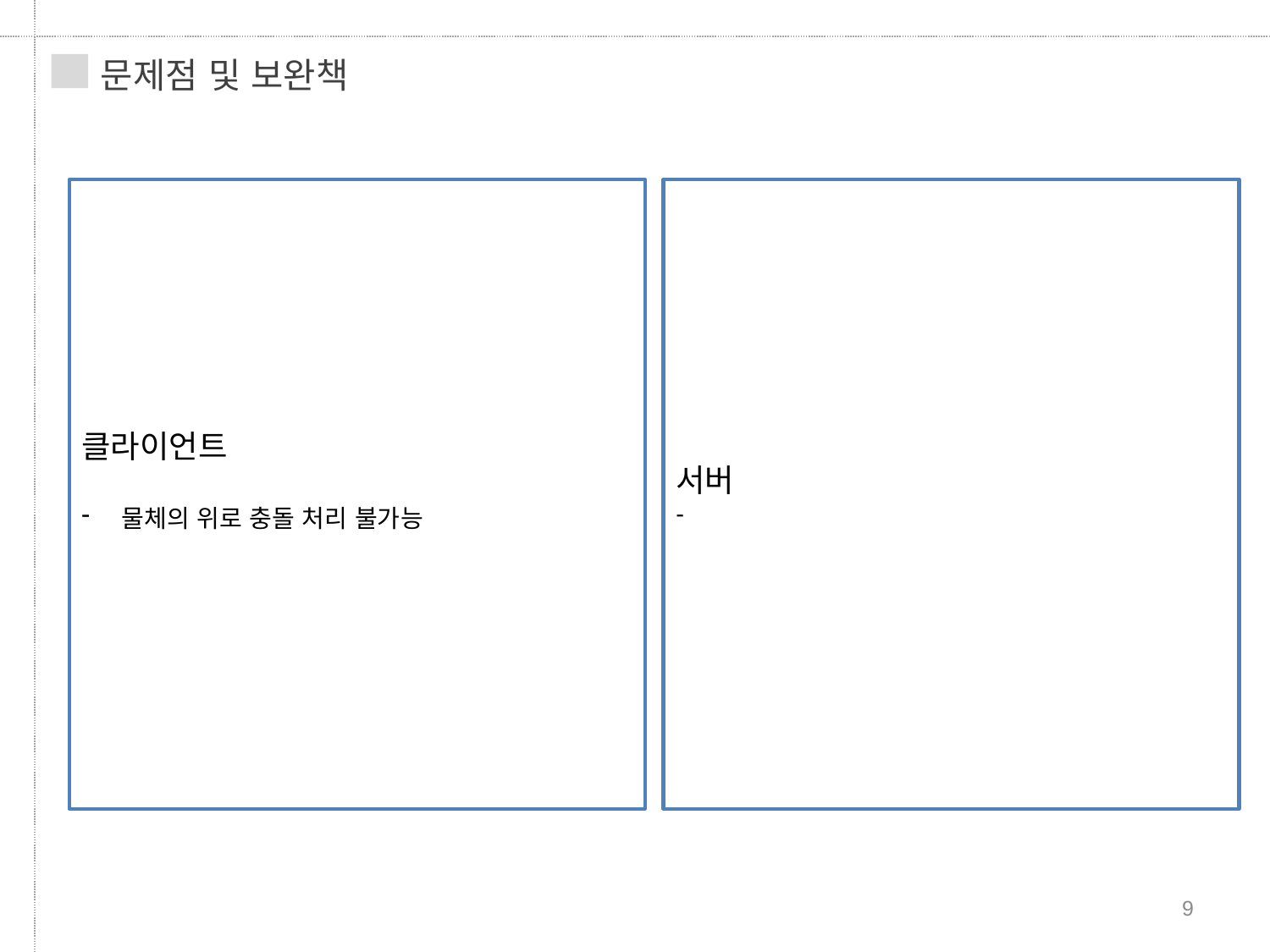

문제점 및 보완책

클라이언트

물체의 위로 충돌 처리 불가능

서버
-
9